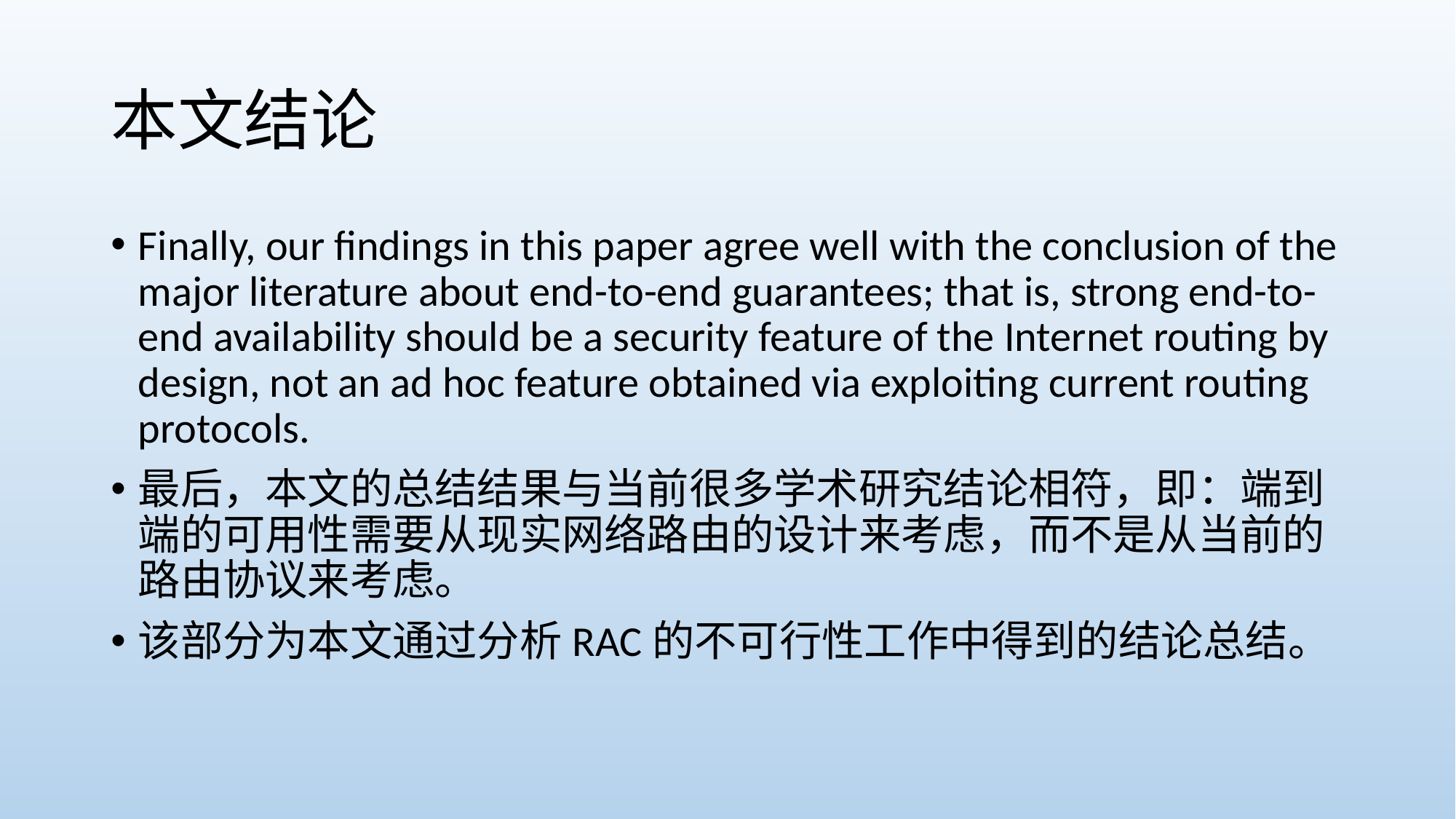

# 本文结论
Finally, our findings in this paper agree well with the conclusion of the major literature about end-to-end guarantees; that is, strong end-to-end availability should be a security feature of the Internet routing by design, not an ad hoc feature obtained via exploiting current routing protocols.
最后，本文的总结结果与当前很多学术研究结论相符，即：端到端的可用性需要从现实网络路由的设计来考虑，而不是从当前的路由协议来考虑。
该部分为本文通过分析RAC的不可行性工作中得到的结论总结。